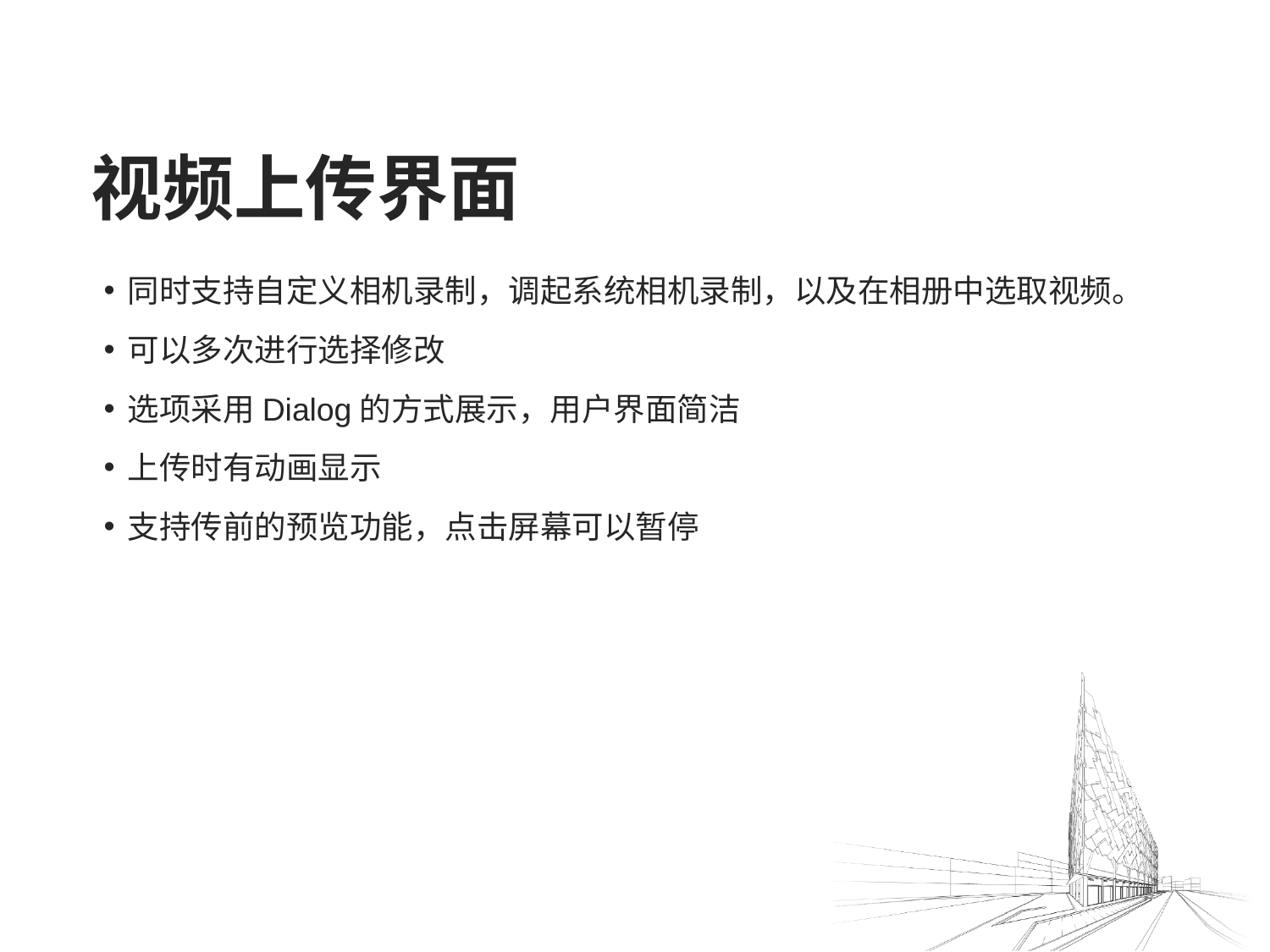

# 视频上传界面
同时支持自定义相机录制，调起系统相机录制，以及在相册中选取视频。
可以多次进行选择修改
选项采用Dialog的方式展示，用户界面简洁
上传时有动画显示
支持传前的预览功能，点击屏幕可以暂停